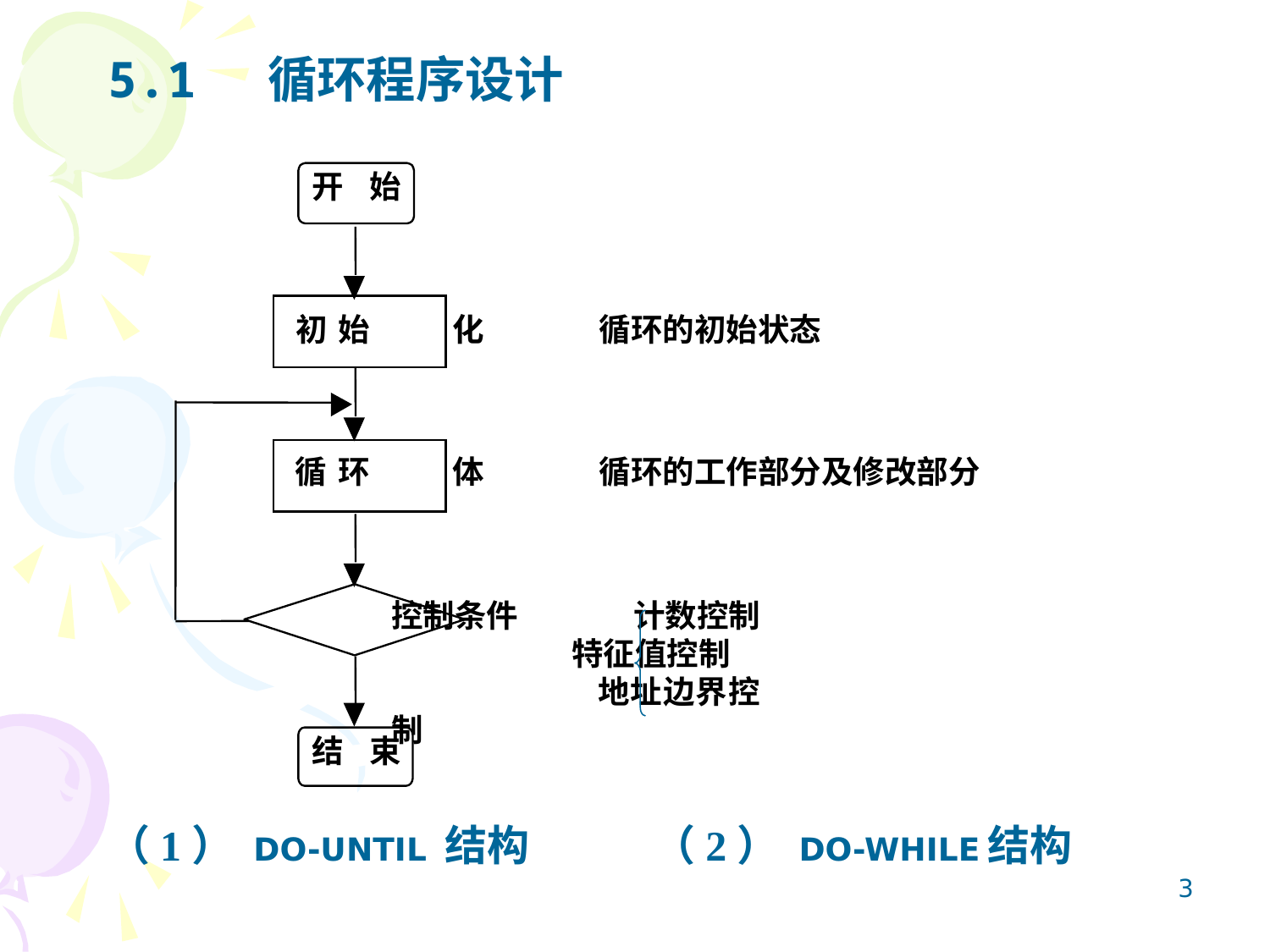

5.1  循环程序设计

（1） DO-UNTIL 结构             （2） DO-WHILE结构

开
始

初
始
化                循环的初始状态

循
环
体                循环的工作部分及修改部分

控制条件                计数控制
                        特征值控制
                        地址边界控制

结
束

3